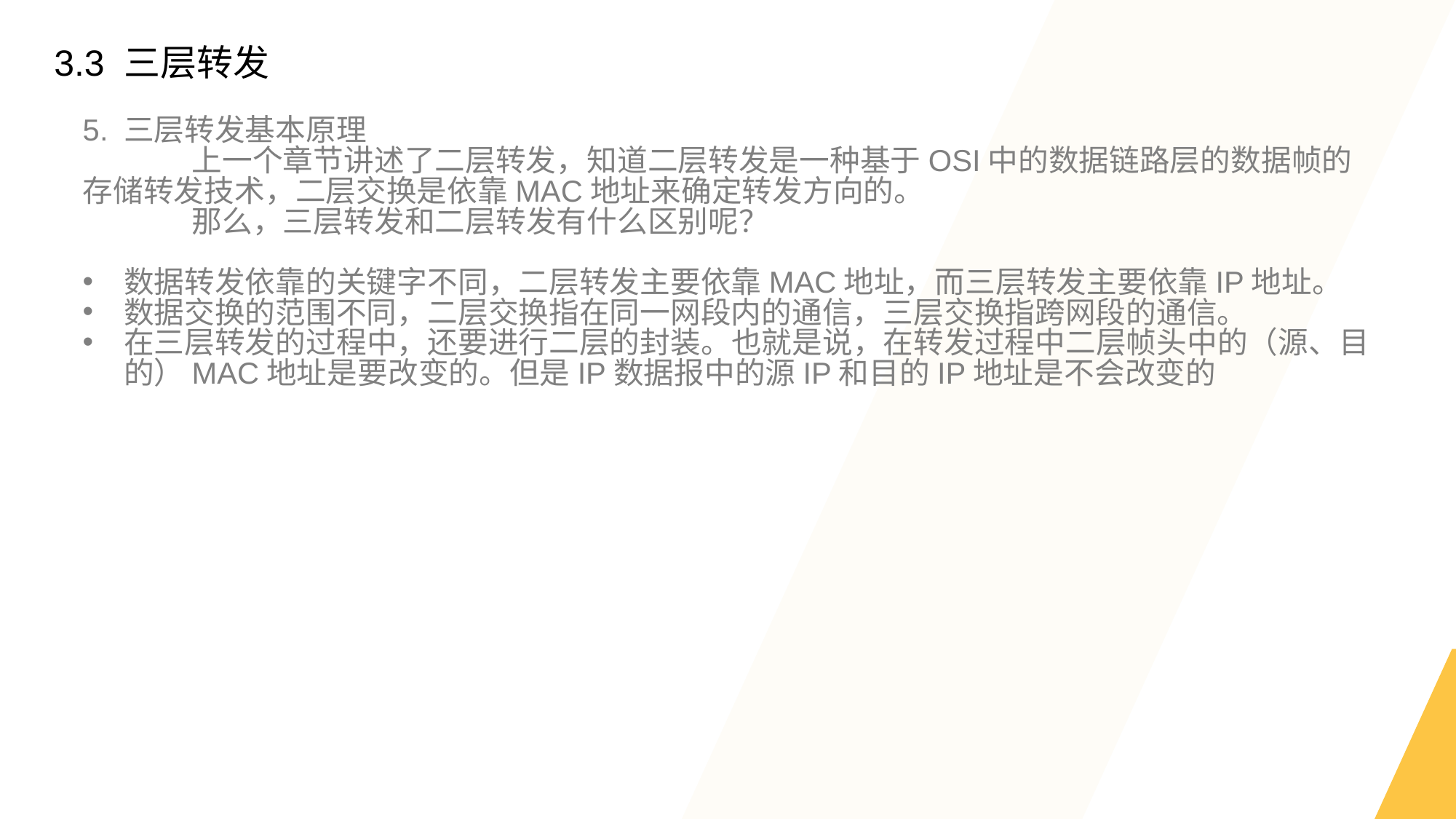

3.3 三层转发

5. 三层转发基本原理
	上一个章节讲述了二层转发，知道二层转发是一种基于OSI中的数据链路层的数据帧的存储转发技术，二层交换是依靠MAC地址来确定转发方向的。
	那么，三层转发和二层转发有什么区别呢？

数据转发依靠的关键字不同，二层转发主要依靠MAC地址，而三层转发主要依靠IP地址。
数据交换的范围不同，二层交换指在同一网段内的通信，三层交换指跨网段的通信。
在三层转发的过程中，还要进行二层的封装。也就是说，在转发过程中二层帧头中的（源、目的）MAC地址是要改变的。但是IP数据报中的源IP和目的IP地址是不会改变的